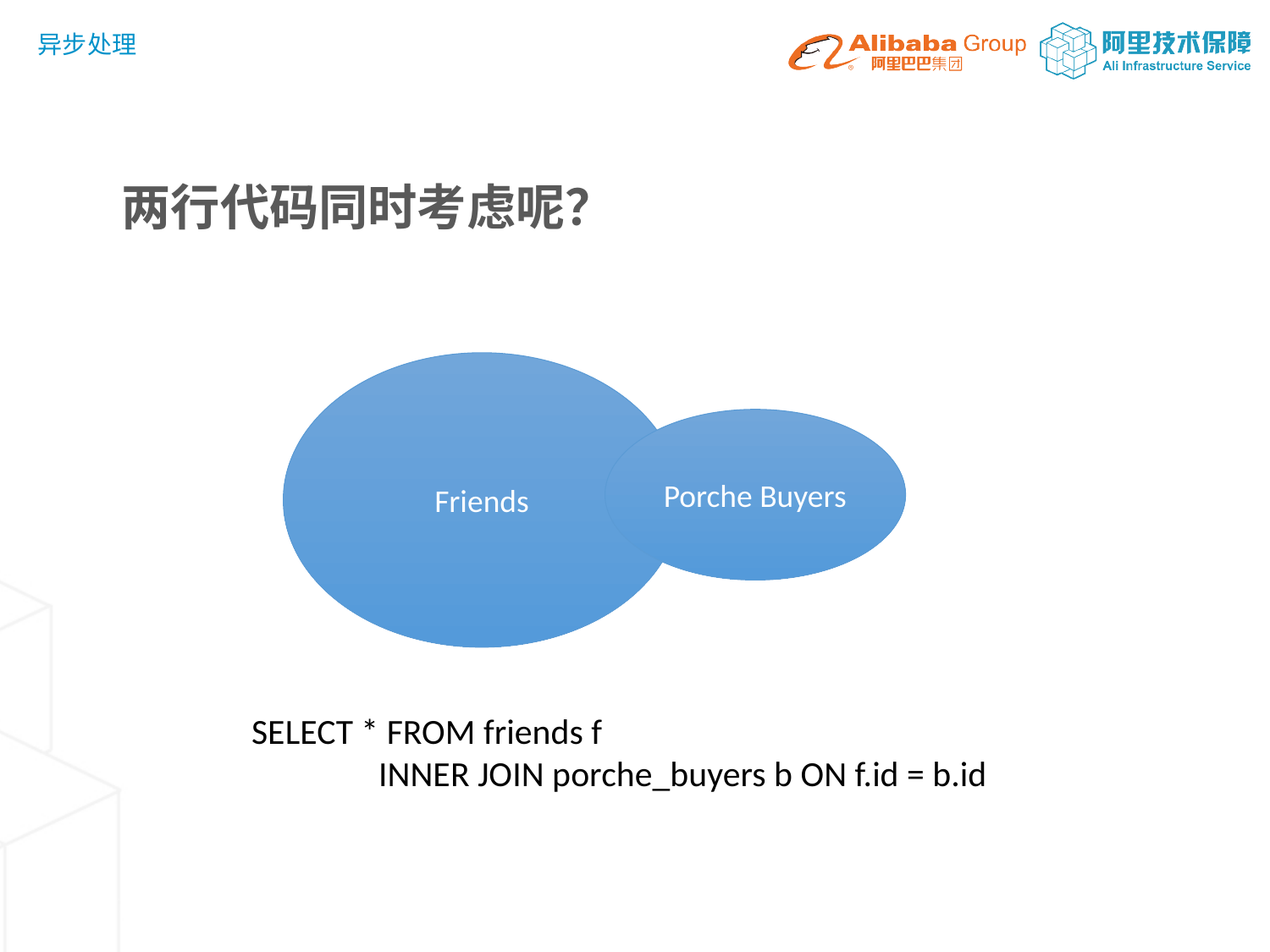

异步处理
两行代码同时考虑呢？
Friends
Porche Buyers
SELECT * FROM friends f
	INNER JOIN porche_buyers b ON f.id = b.id